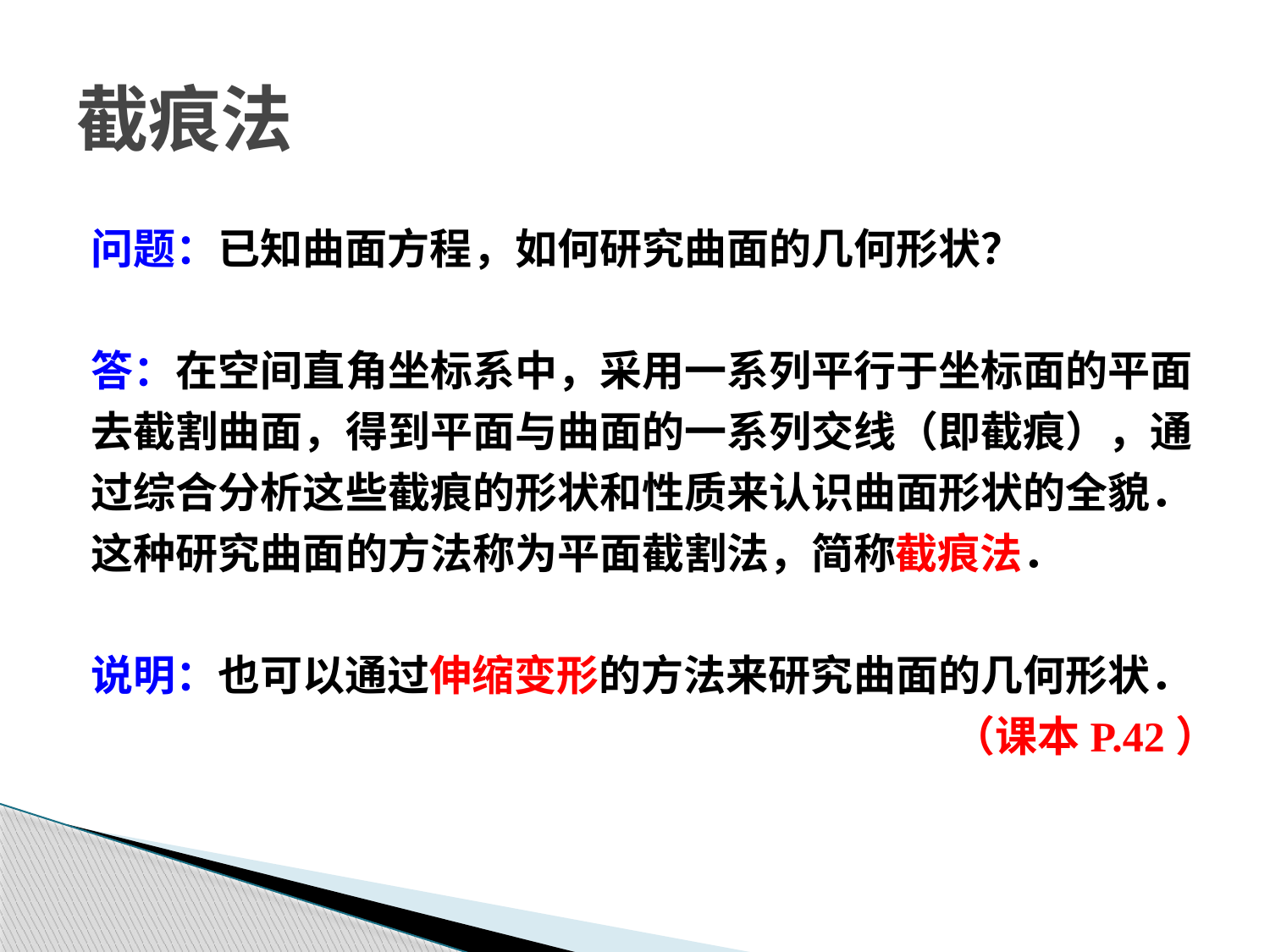

截痕法
问题：已知曲面方程，如何研究曲面的几何形状？

答：在空间直角坐标系中，采用一系列平行于坐标面的平面
去截割曲面，得到平面与曲面的一系列交线（即截痕），通
过综合分析这些截痕的形状和性质来认识曲面形状的全貌．
这种研究曲面的方法称为平面截割法，简称截痕法．

说明：也可以通过伸缩变形的方法来研究曲面的几何形状．
（课本P.42）